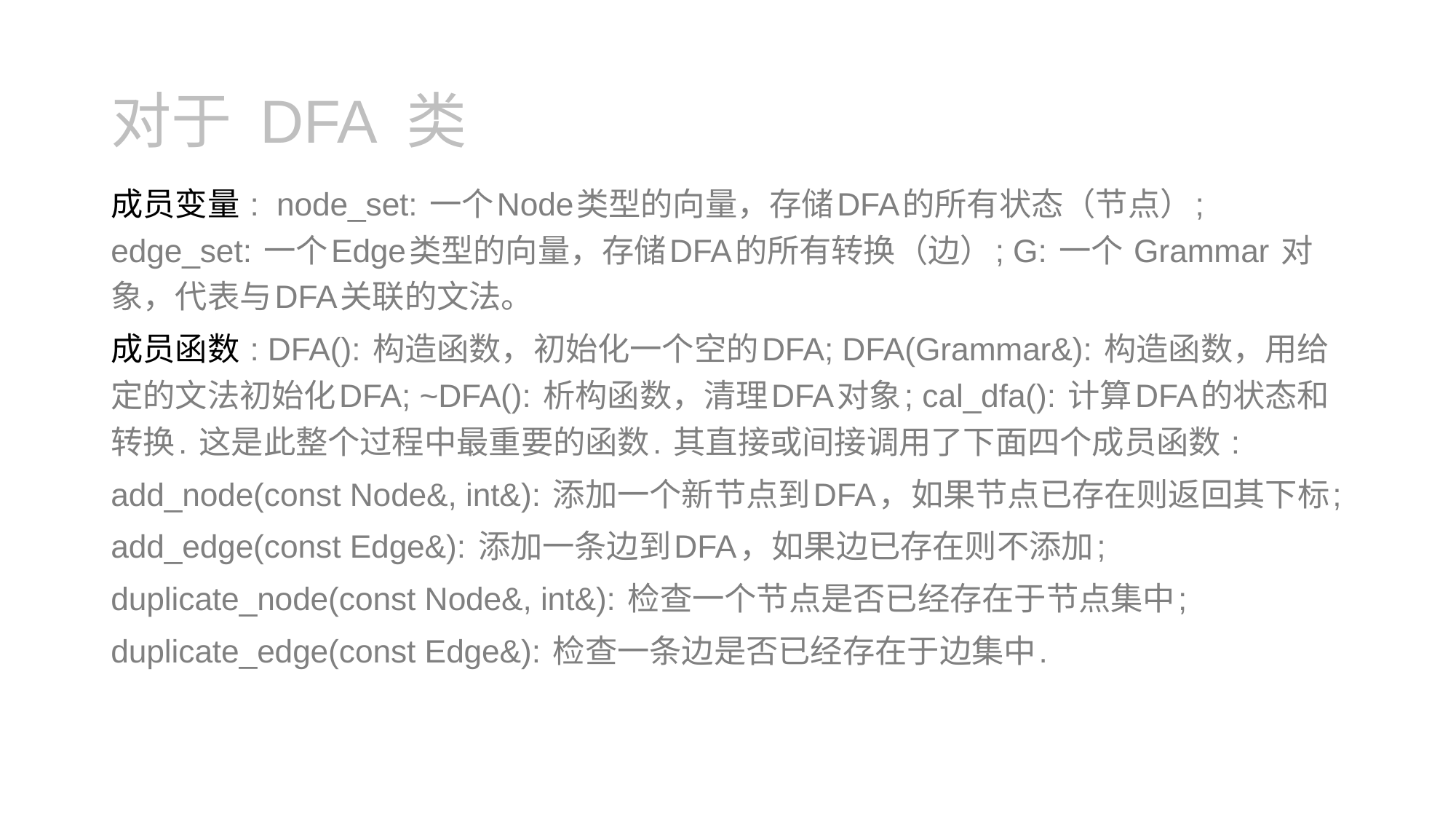

# 对于 DFA 类
成员变量 :  node_set: 一个Node类型的向量，存储DFA的所有状态（节点）; edge_set: 一个Edge类型的向量，存储DFA的所有转换（边）; G: 一个 Grammar 对象，代表与DFA关联的文法。
成员函数 : DFA(): 构造函数，初始化一个空的DFA; DFA(Grammar&): 构造函数，用给定的文法初始化DFA; ~DFA(): 析构函数，清理DFA对象; cal_dfa(): 计算DFA的状态和转换. 这是此整个过程中最重要的函数. 其直接或间接调用了下面四个成员函数 :
add_node(const Node&, int&): 添加一个新节点到DFA，如果节点已存在则返回其下标;
add_edge(const Edge&): 添加一条边到DFA，如果边已存在则不添加;
duplicate_node(const Node&, int&): 检查一个节点是否已经存在于节点集中;
duplicate_edge(const Edge&): 检查一条边是否已经存在于边集中.